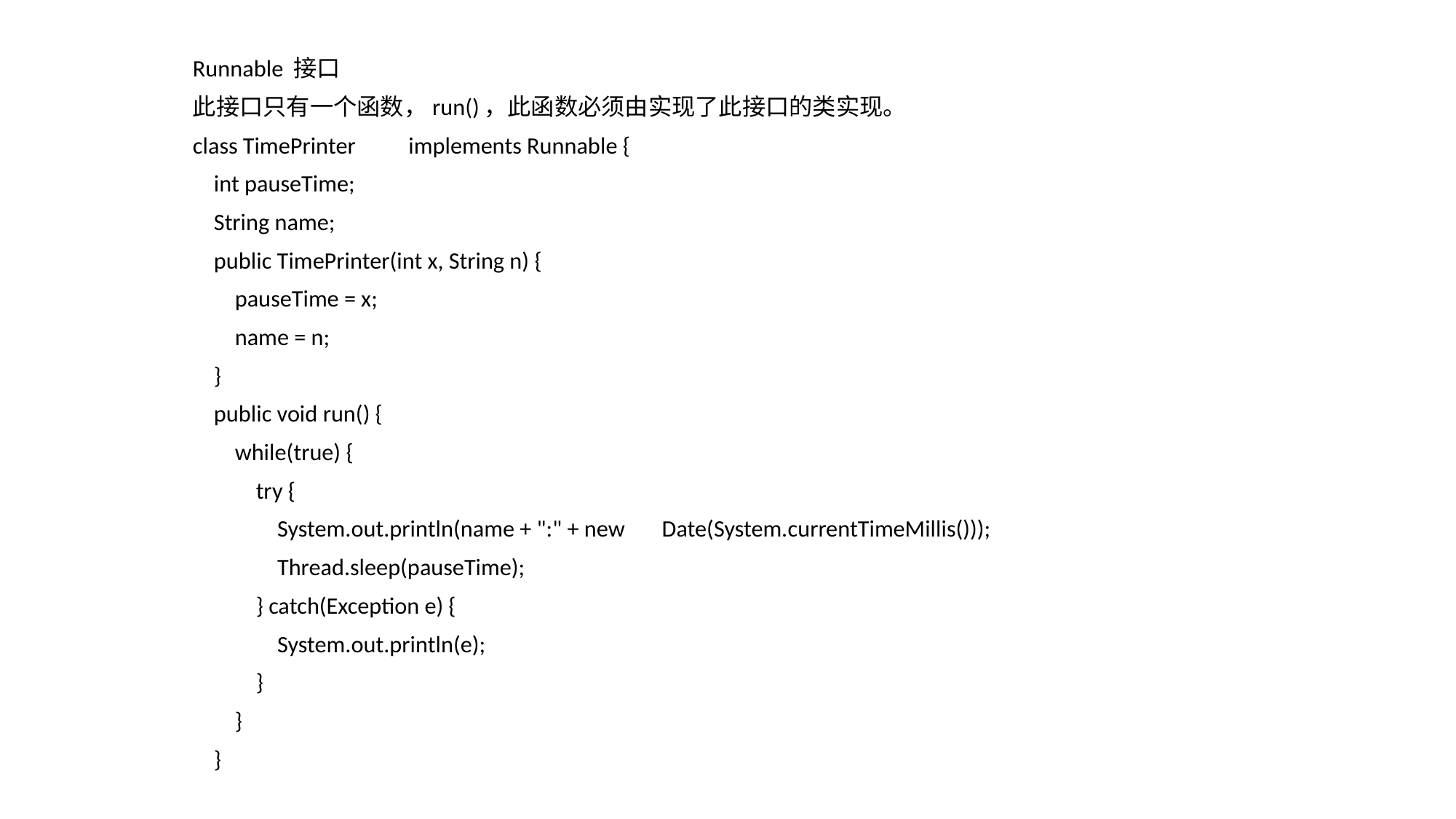

Runnable 接口
此接口只有一个函数，run()，此函数必须由实现了此接口的类实现。
class TimePrinter          implements Runnable {
    int pauseTime;
    String name;
    public TimePrinter(int x, String n) {
        pauseTime = x;
        name = n;
    }
    public void run() {
        while(true) {
            try {
                System.out.println(name + ":" + new       Date(System.currentTimeMillis()));
                Thread.sleep(pauseTime);
            } catch(Exception e) {
                System.out.println(e);
            }
        }
    }